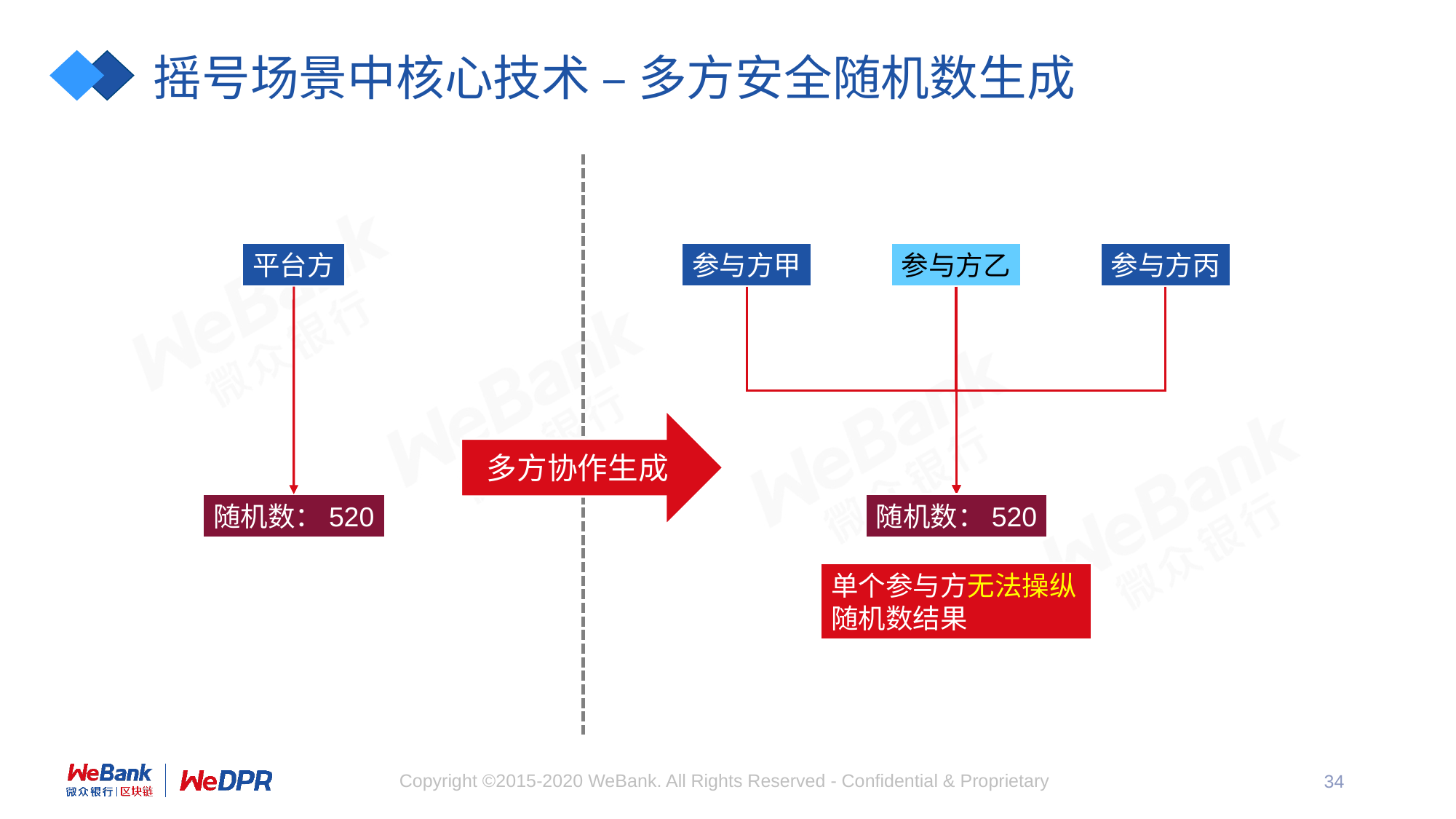

# 摇号场景中核心技术 – 多方安全随机数生成
平台方
参与方甲
参与方乙
参与方丙
多方协作生成
随机数：520
随机数：520
单个参与方无法操纵随机数结果
34